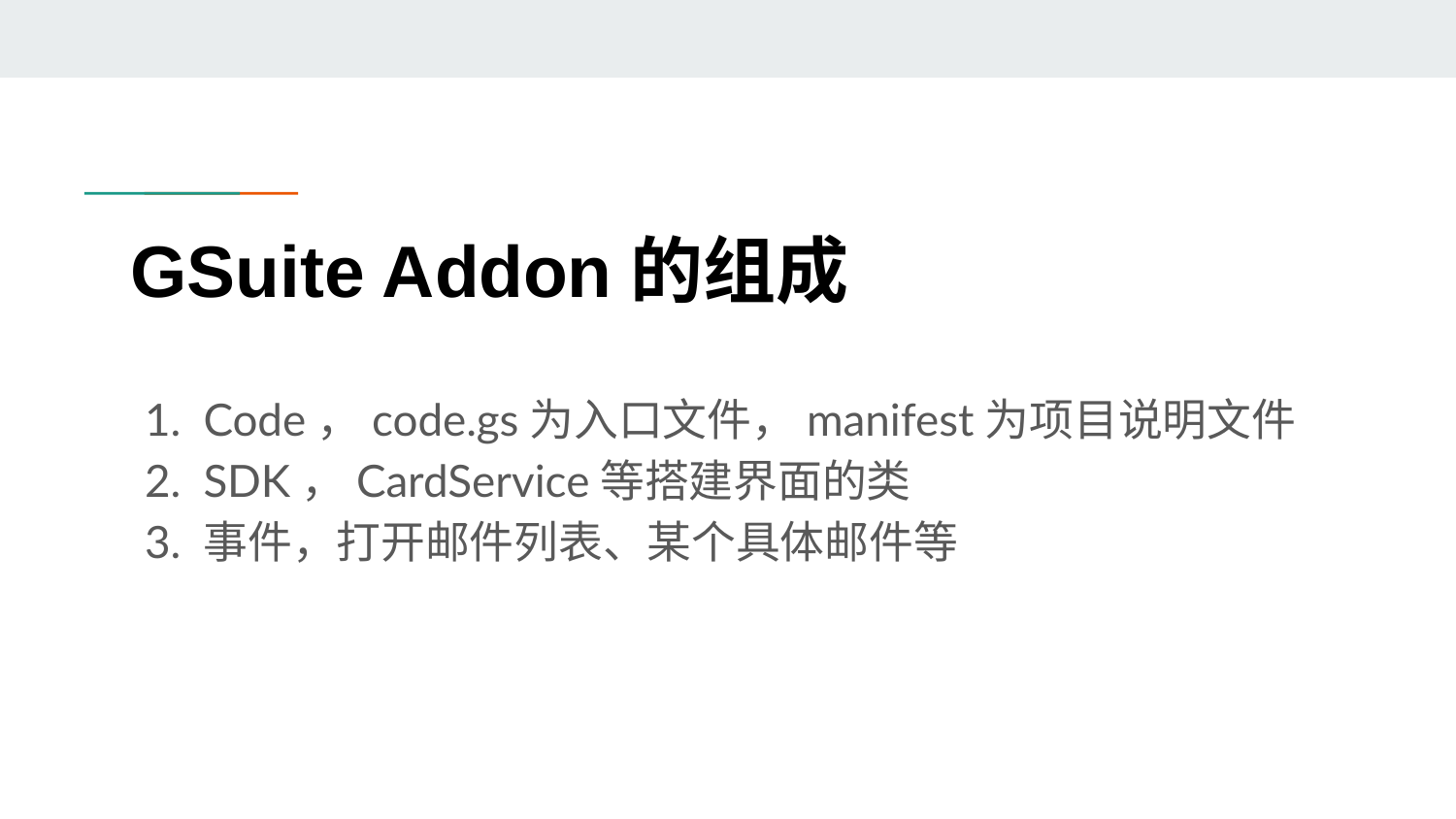

# GSuite Addon的组成

Code，code.gs为入口文件，manifest为项目说明文件
SDK，CardService等搭建界面的类
事件，打开邮件列表、某个具体邮件等